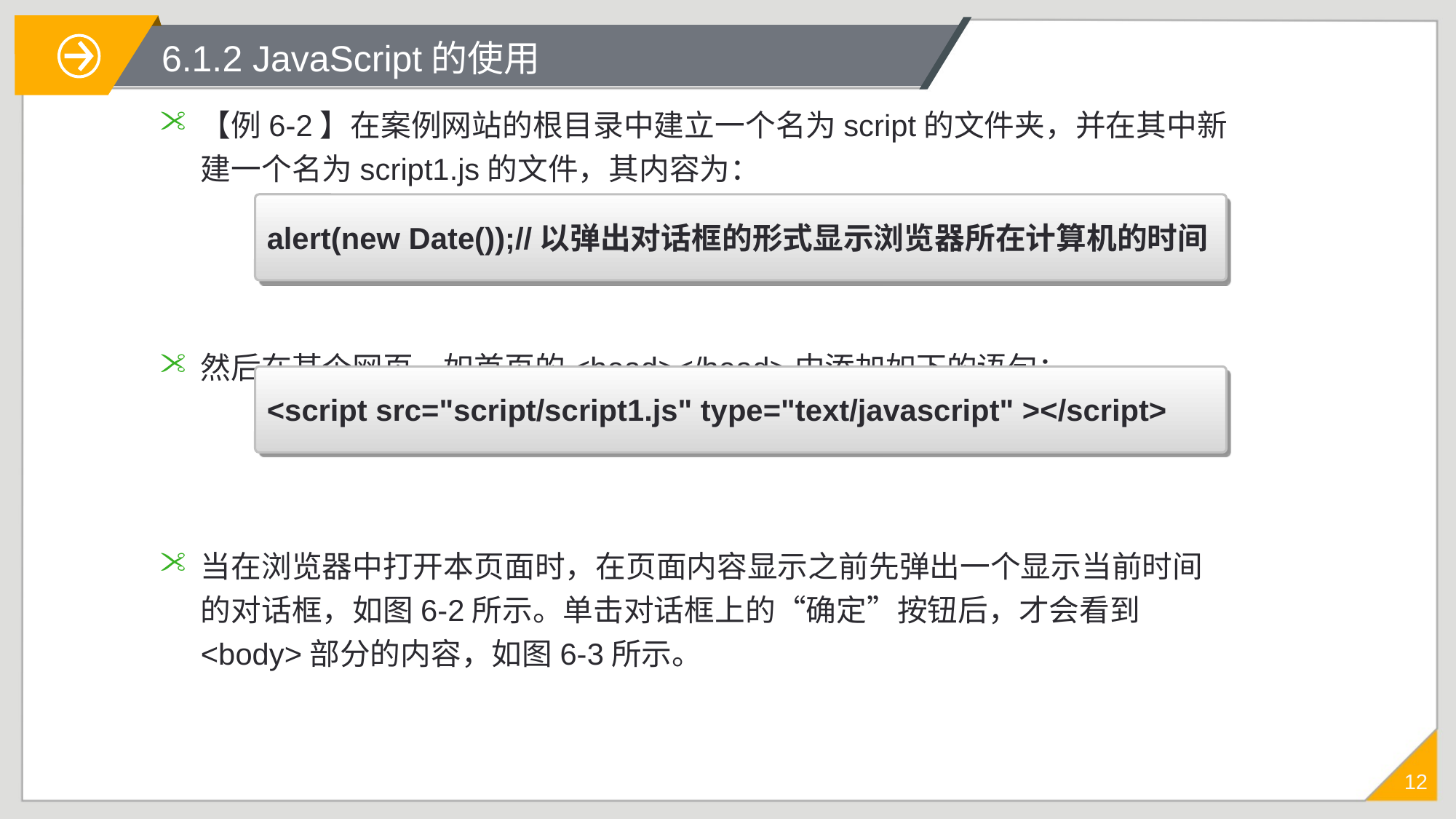

# 6.1.2 JavaScript的使用
【例6-2】在案例网站的根目录中建立一个名为script的文件夹，并在其中新建一个名为script1.js的文件，其内容为：

然后在某个网页，如首页的<head></head>中添加如下的语句：

当在浏览器中打开本页面时，在页面内容显示之前先弹出一个显示当前时间的对话框，如图6-2所示。单击对话框上的“确定”按钮后，才会看到<body>部分的内容，如图6-3所示。
alert(new Date());//以弹出对话框的形式显示浏览器所在计算机的时间
<script src="script/script1.js" type="text/javascript" ></script>